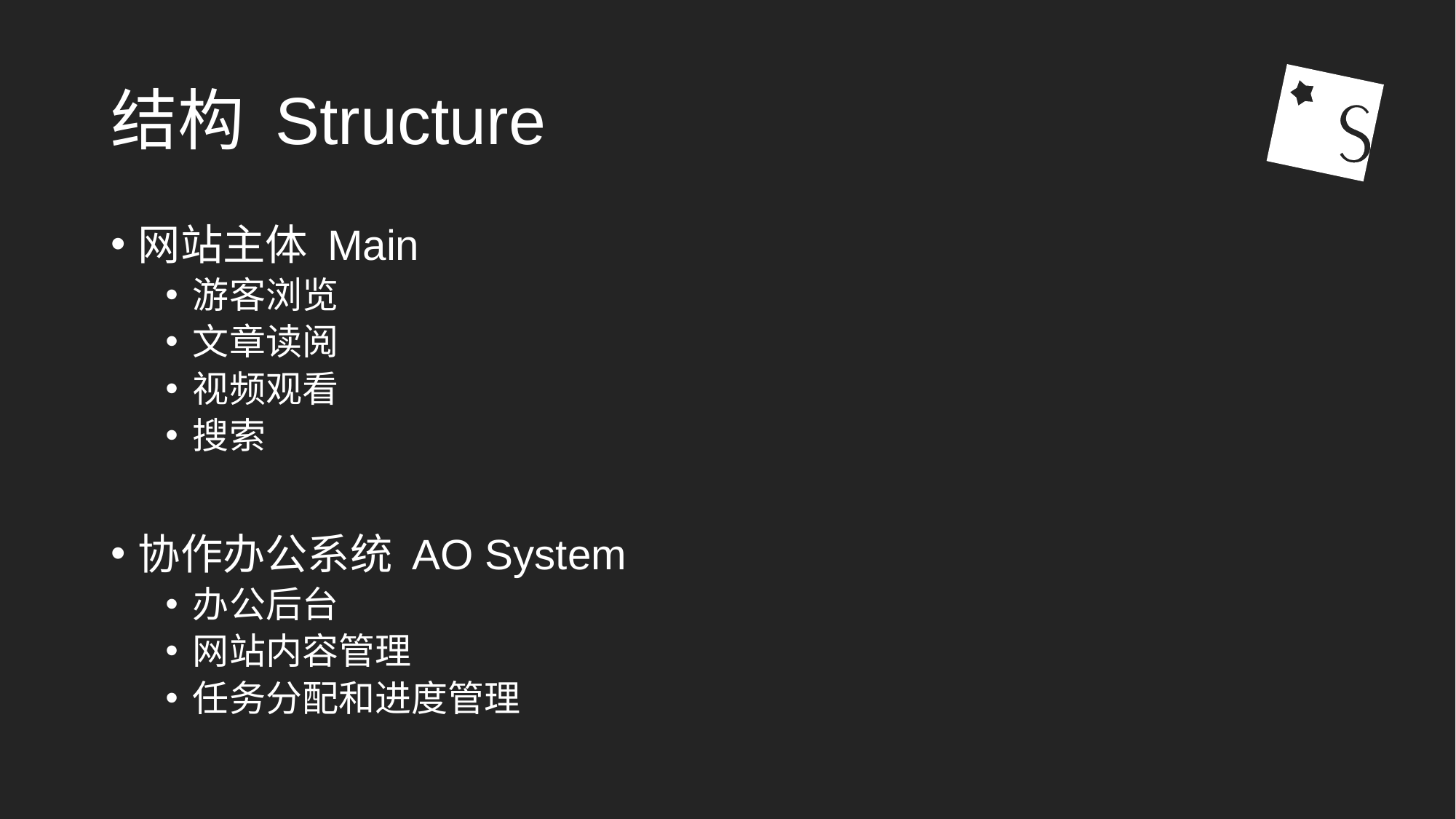

# 结构 Structure
网站主体 Main
游客浏览
文章读阅
视频观看
搜索

协作办公系统 AO System
办公后台
网站内容管理
任务分配和进度管理